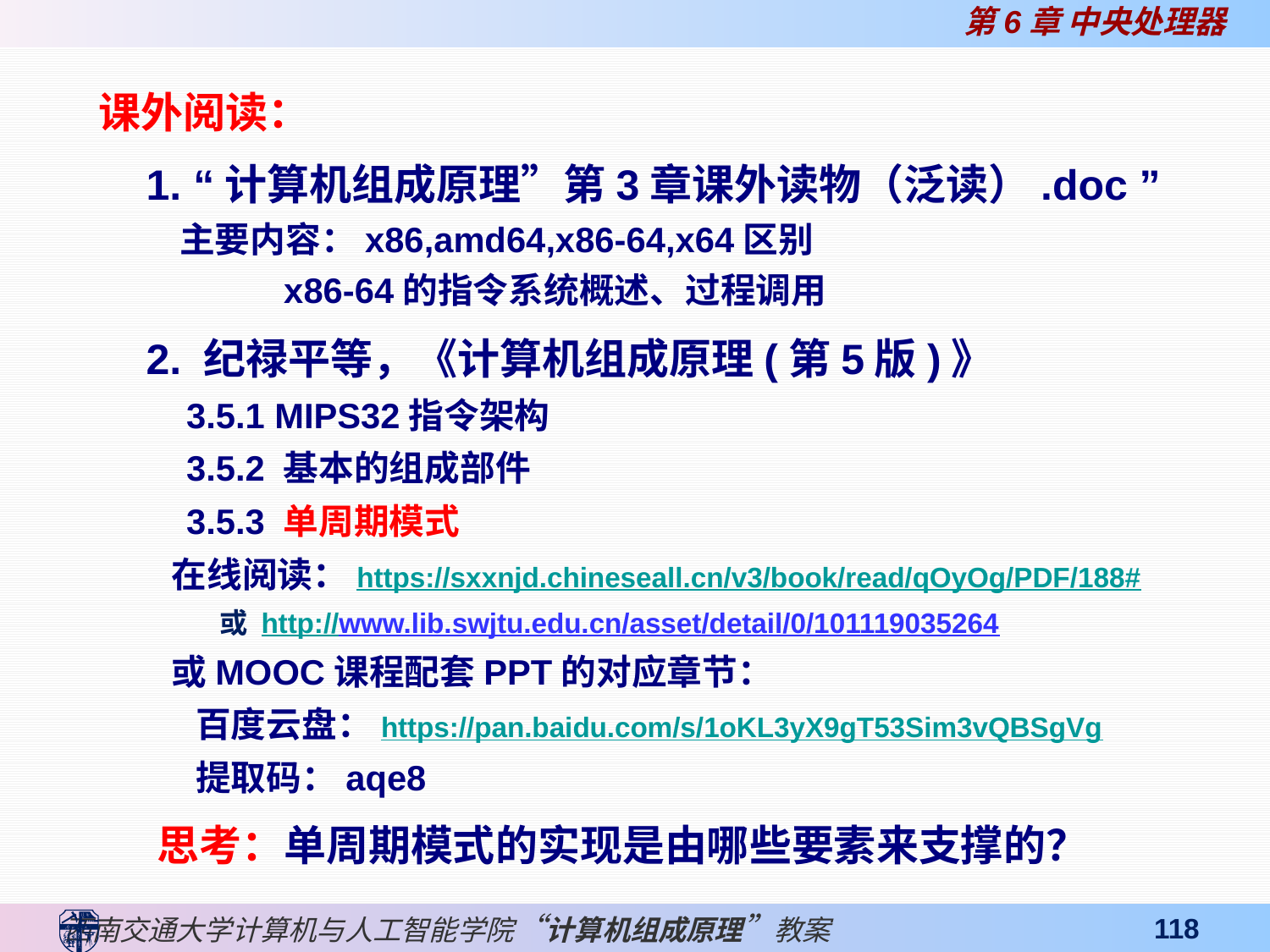

课外阅读：
    1. “计算机组成原理”第3章课外读物（泛读）.doc ”
         主要内容：x86,amd64,x86-64,x64区别
                   x86-64的指令系统概述、过程调用
    2. 纪禄平等，《计算机组成原理(第5版)》
         3.5.1 MIPS32指令架构
         3.5.2 基本的组成部件
         3.5.3 单周期模式
        在线阅读：https://sxxnjd.chineseall.cn/v3/book/read/qOyOg/PDF/188#
                  或 http://www.lib.swjtu.edu.cn/asset/detail/0/101119035264
        或MOOC课程配套PPT的对应章节：
           百度云盘：https://pan.baidu.com/s/1oKL3yX9gT53Sim3vQBSgVg
           提取码：aqe8
     思考：单周期模式的实现是由哪些要素来支撑的？